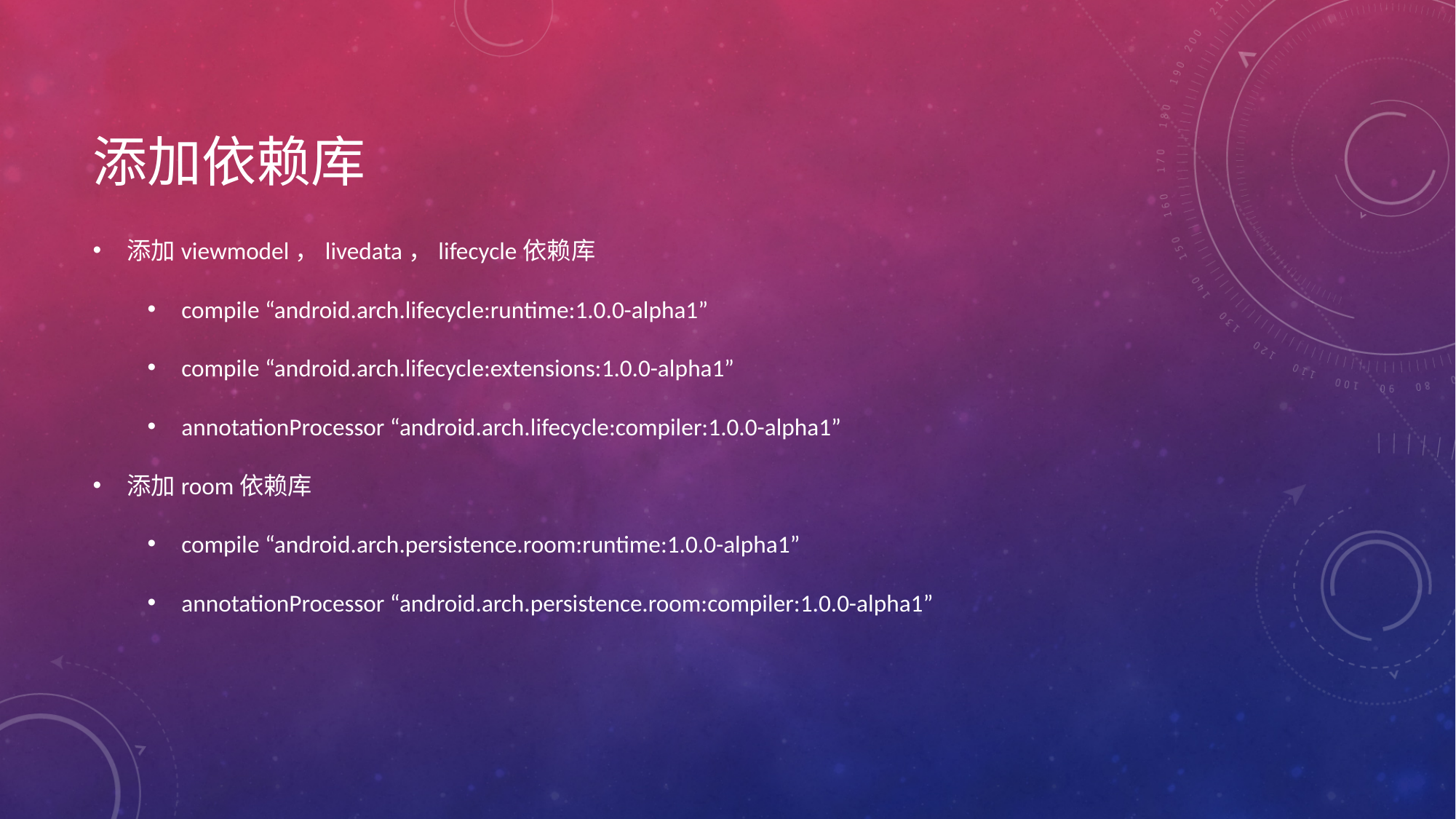

# 添加依赖库
添加viewmodel，livedata，lifecycle依赖库
compile “android.arch.lifecycle:runtime:1.0.0-alpha1”
compile “android.arch.lifecycle:extensions:1.0.0-alpha1”
annotationProcessor “android.arch.lifecycle:compiler:1.0.0-alpha1”
添加room依赖库
compile “android.arch.persistence.room:runtime:1.0.0-alpha1”
annotationProcessor “android.arch.persistence.room:compiler:1.0.0-alpha1”